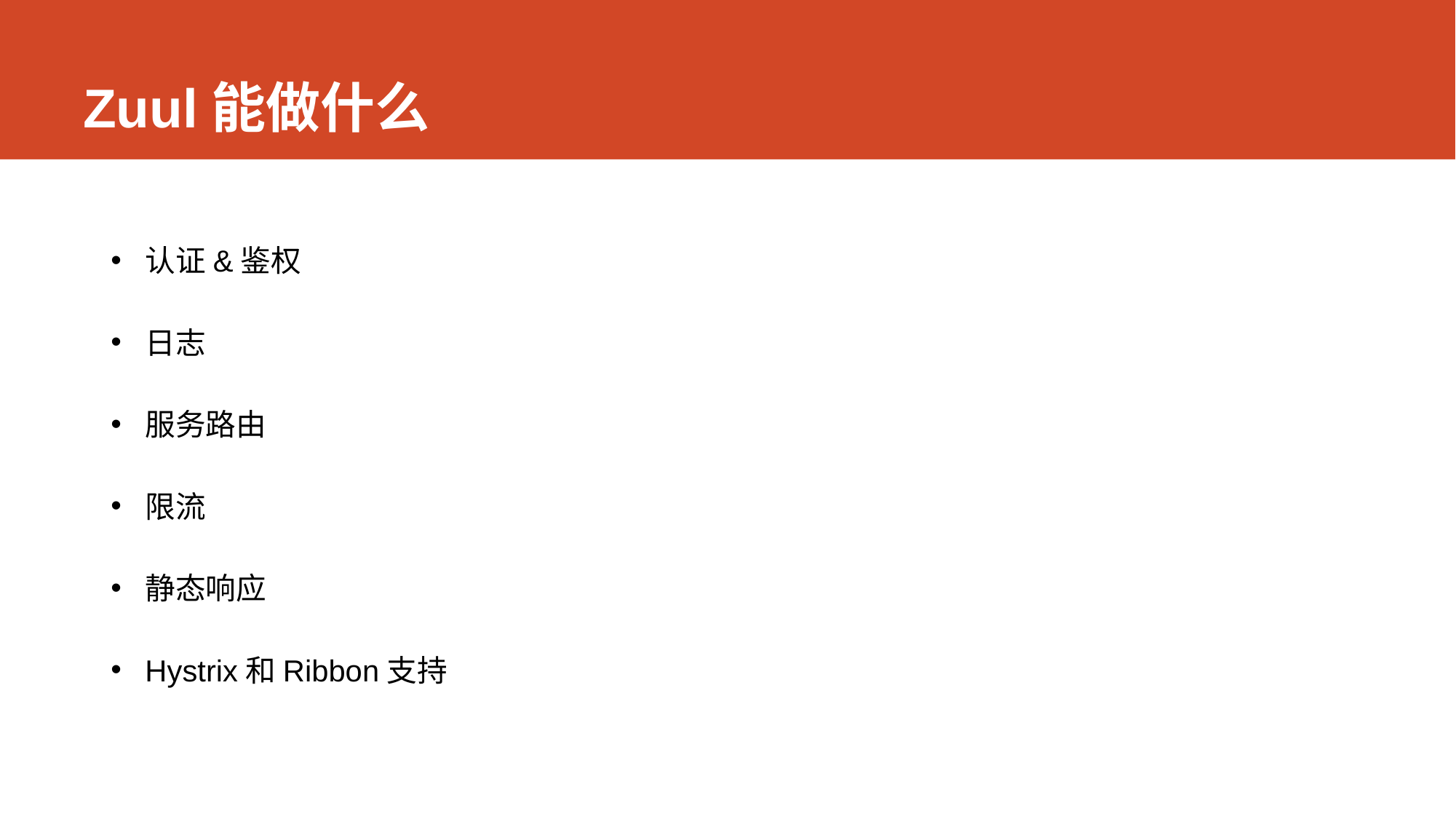

# Zuul能做什么
认证&鉴权
日志
服务路由
限流
静态响应
Hystrix和Ribbon支持